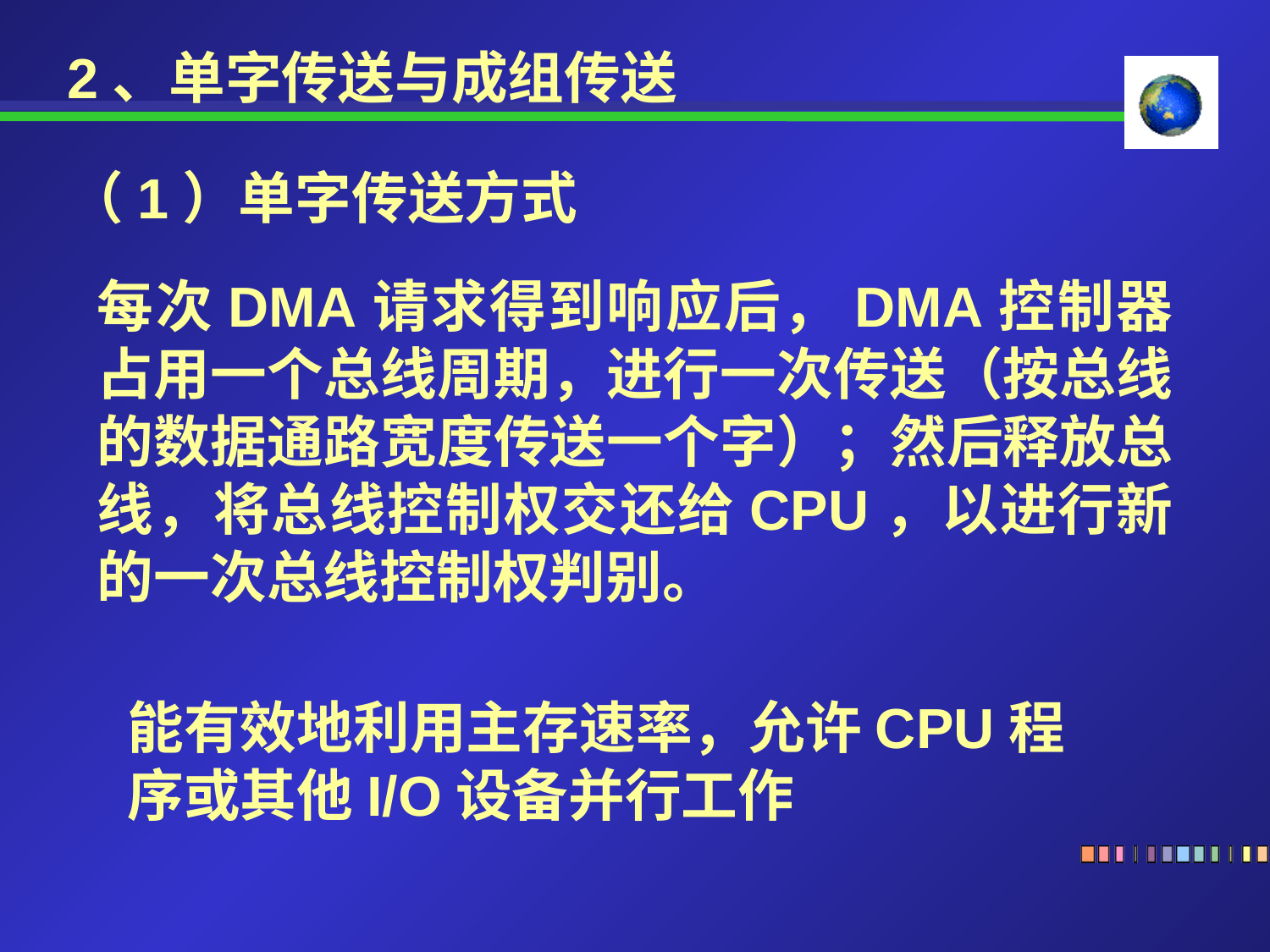

2、单字传送与成组传送
（1）单字传送方式
每次DMA请求得到响应后，DMA控制器占用一个总线周期，进行一次传送（按总线的数据通路宽度传送一个字）；然后释放总线，将总线控制权交还给CPU，以进行新的一次总线控制权判别。
能有效地利用主存速率，允许CPU程序或其他I/O设备并行工作
78